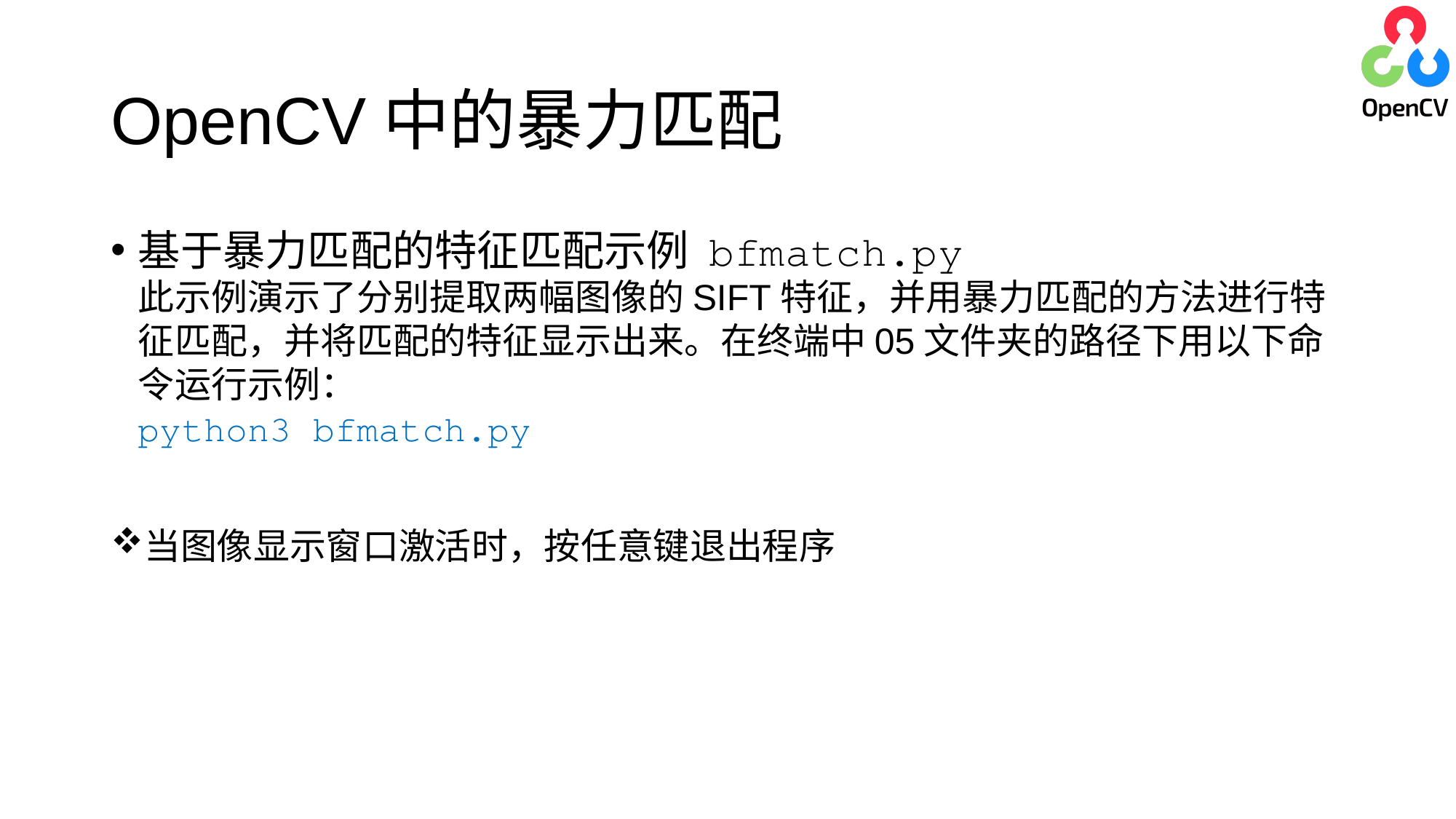

# OpenCV中的暴力匹配
基于暴力匹配的特征匹配示例 bfmatch.py
此示例演示了分别提取两幅图像的SIFT特征，并用暴力匹配的方法进行特征匹配，并将匹配的特征显示出来。在终端中05文件夹的路径下用以下命令运行示例：
python3 bfmatch.py

当图像显示窗口激活时，按任意键退出程序